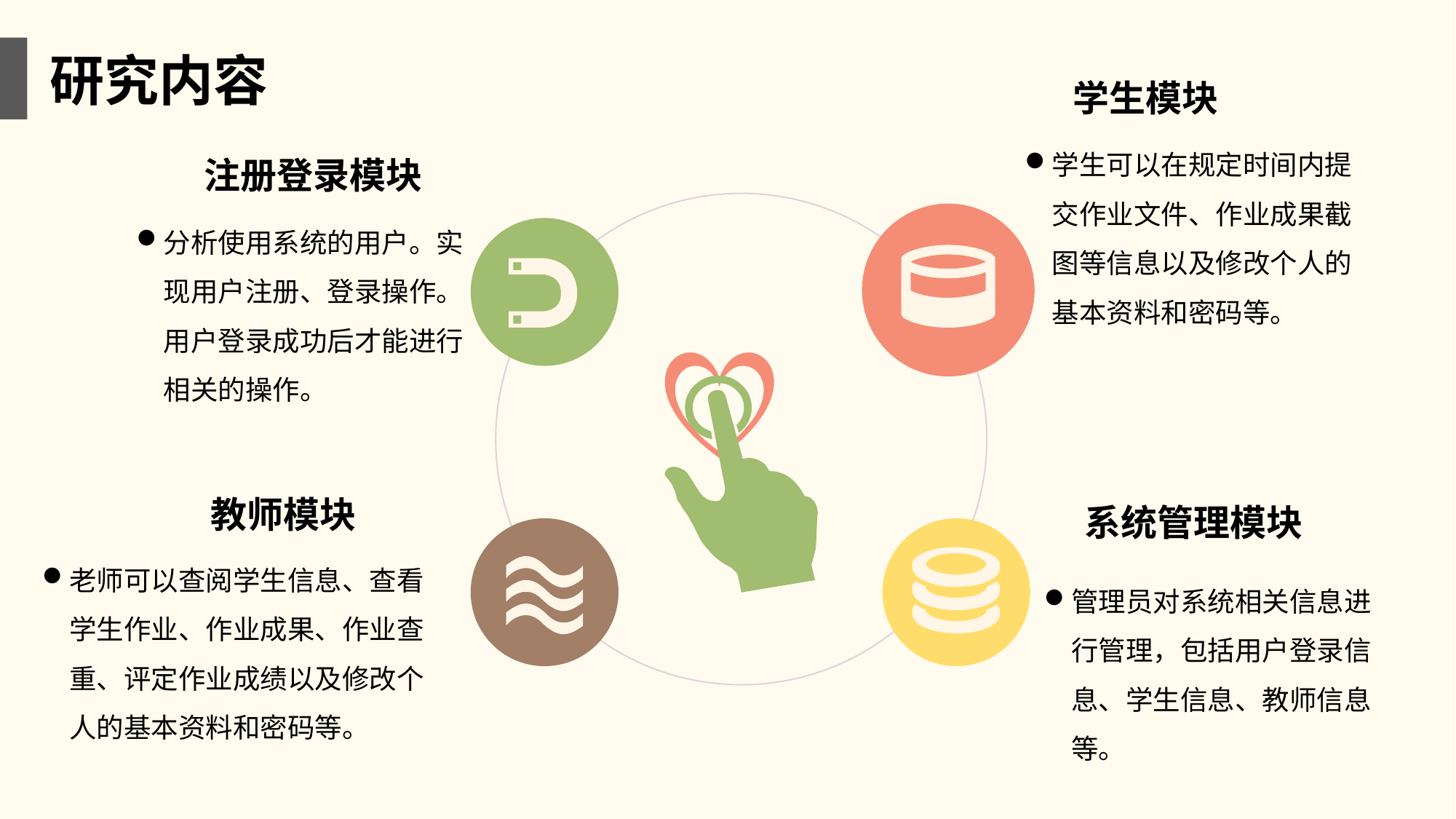

研究内容
学生模块
学生可以在规定时间内提交作业文件、作业成果截图等信息以及修改个人的基本资料和密码等。
注册登录模块
分析使用系统的用户。实现用户注册、登录操作。用户登录成功后才能进行相关的操作。

教师模块
老师可以查阅学生信息、查看学生作业、作业成果、作业查重、评定作业成绩以及修改个人的基本资料和密码等。
系统管理模块
管理员对系统相关信息进行管理，包括用户登录信息、学生信息、教师信息等。